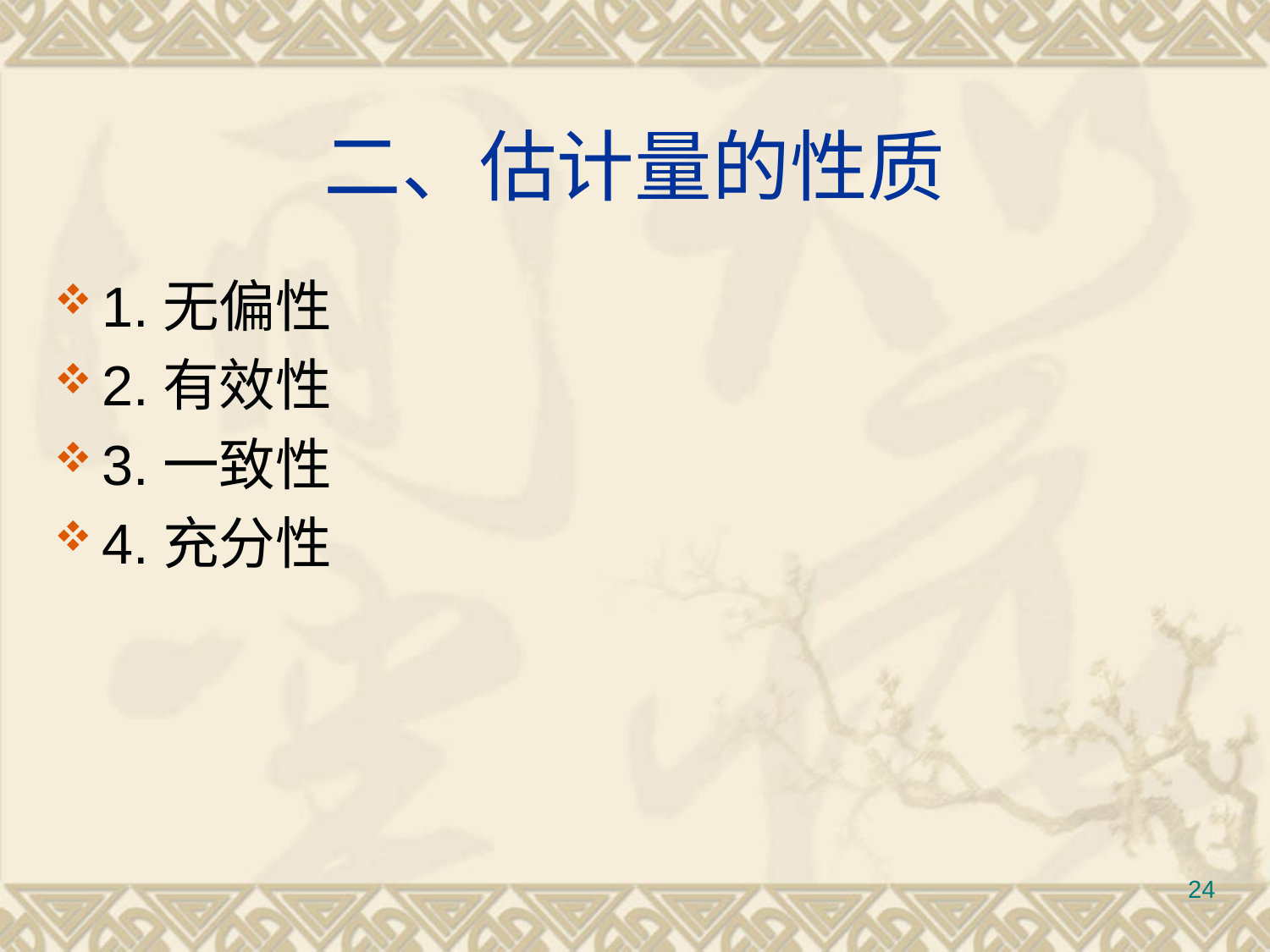

# 二、估计量的性质
1.无偏性
2.有效性
3.一致性
4.充分性
24